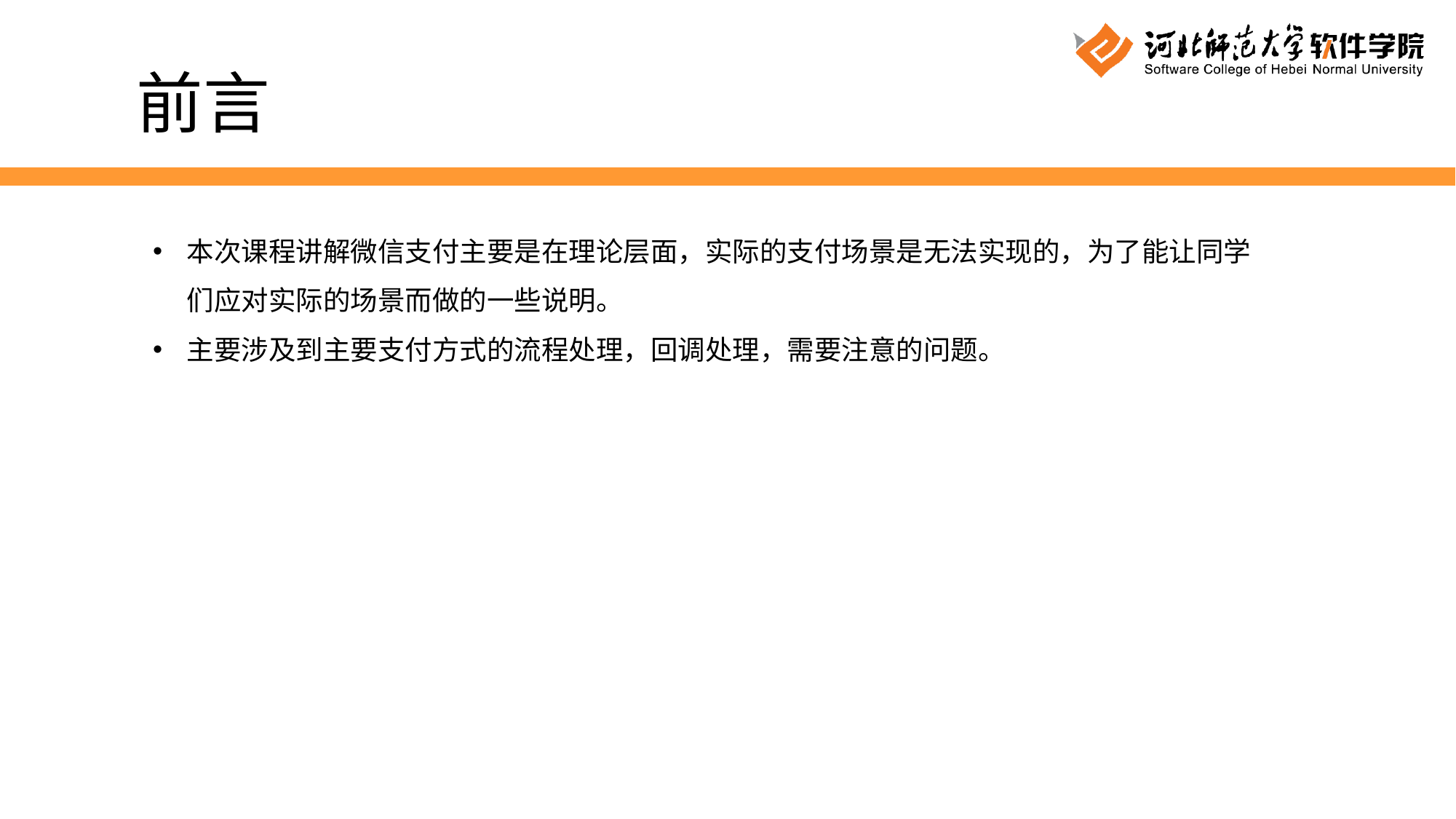

前言
本次课程讲解微信支付主要是在理论层面，实际的支付场景是无法实现的，为了能让同学们应对实际的场景而做的一些说明。
主要涉及到主要支付方式的流程处理，回调处理，需要注意的问题。